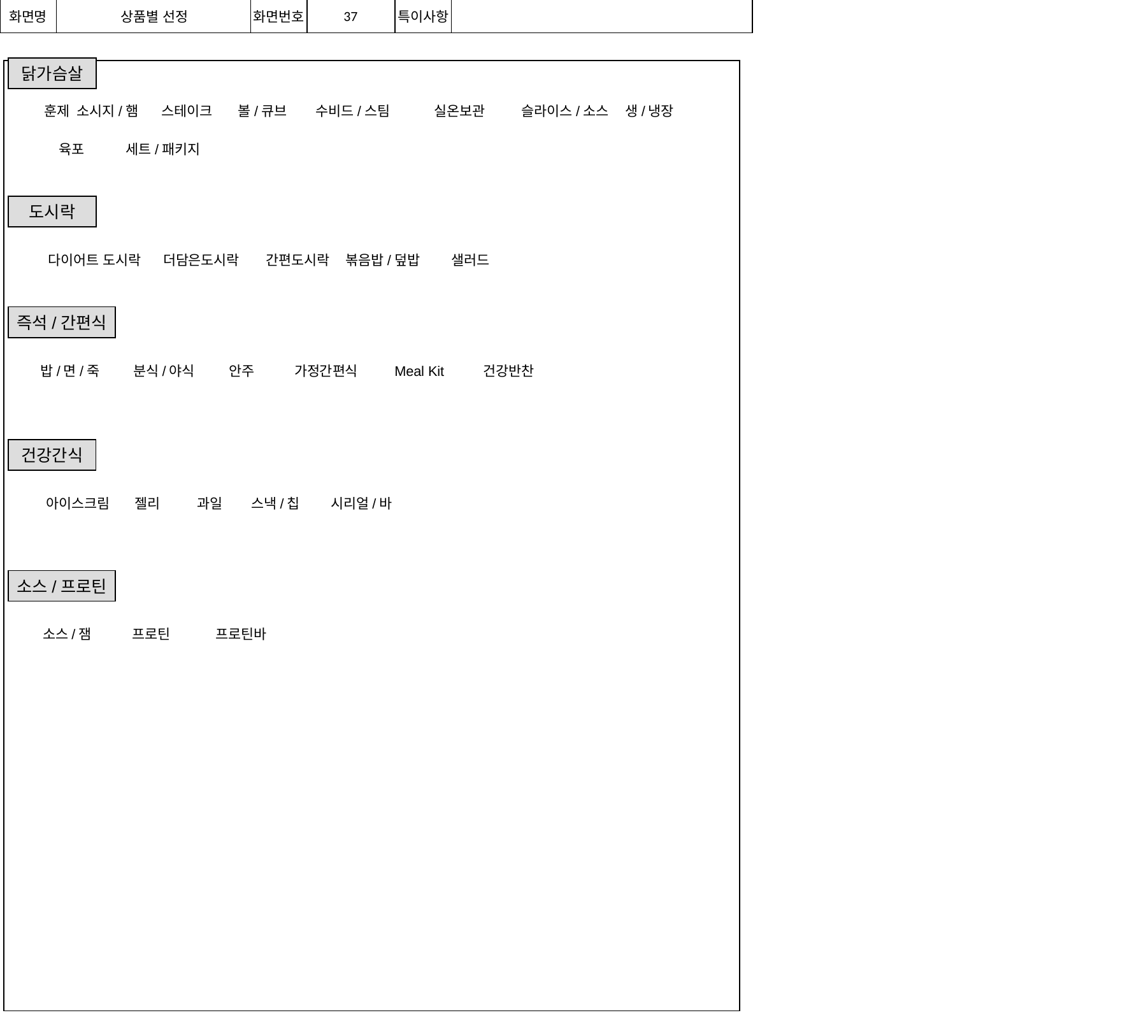

화면명

화면번호

특이사항

37
상품별 선정
닭가슴살

훈제
소시지/햄
스테이크
볼/큐브
수비드/스팀
실온보관
슬라이스/소스
생/냉장
육포
세트/패키지
도시락
다이어트 도시락
더담은도시락
간편도시락
볶음밥/덮밥
샐러드
즉석/간편식
밥/면/죽
분식/야식
안주
가정간편식
Meal Kit
건강반찬
건강간식
아이스크림
젤리
과일
스낵/칩
시리얼/바
소스/프로틴
프로틴
프로틴바
소스/잼